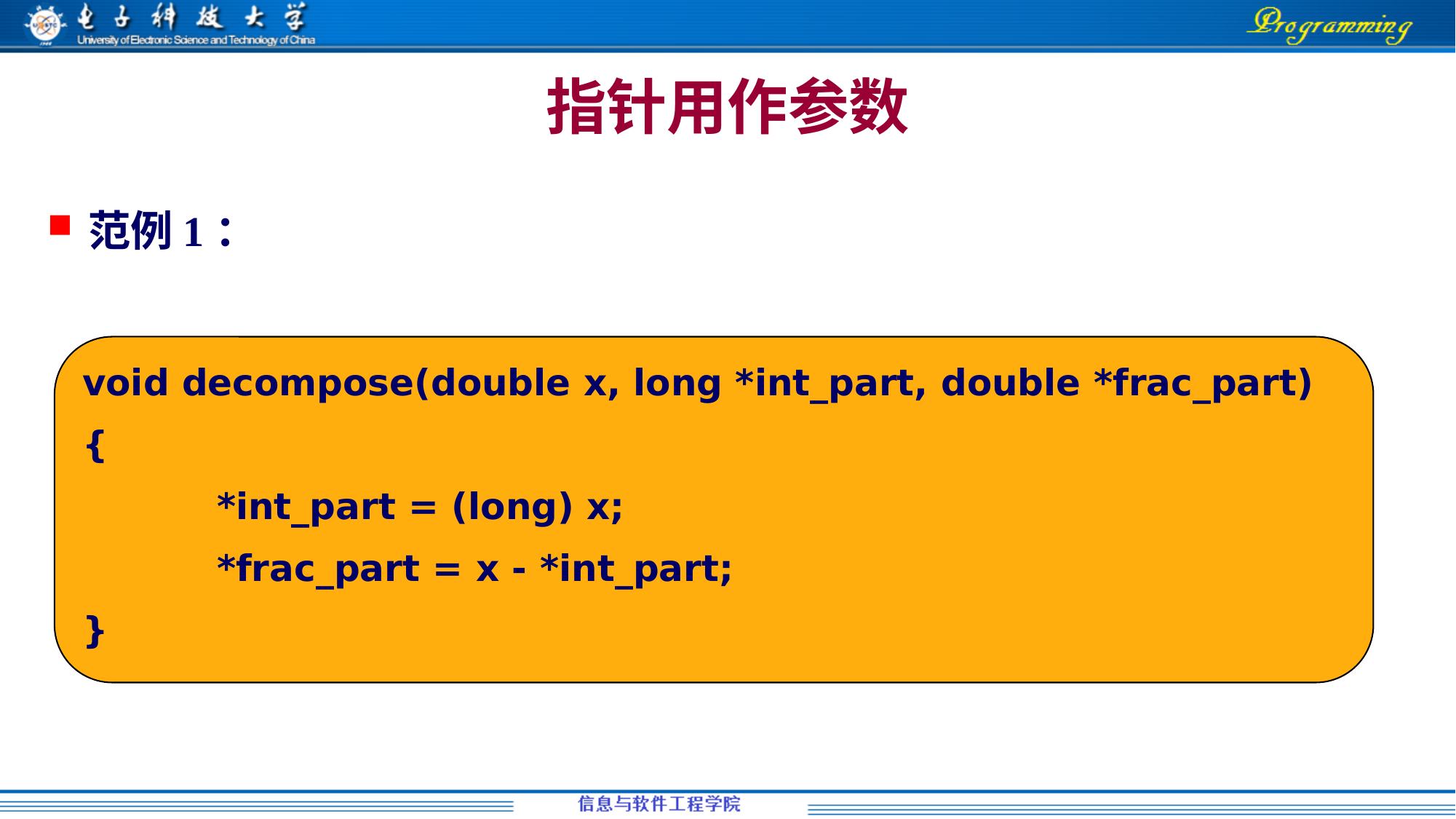

# 指针用作参数
范例1：
void decompose(double x, long *int_part, double *frac_part)
{
	  *int_part = (long) x;
	  *frac_part = x - *int_part;
}